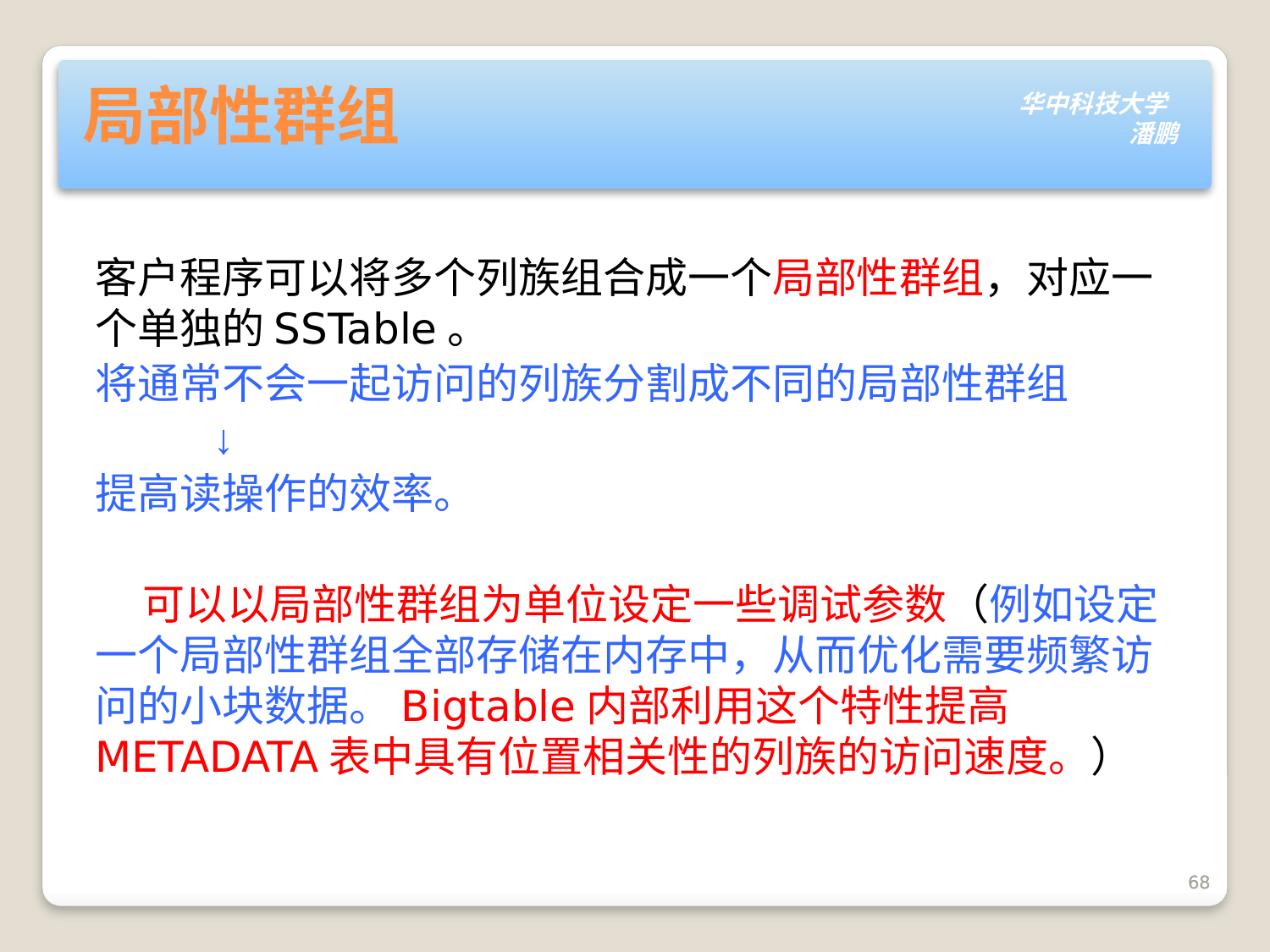

# 局部性群组
客户程序可以将多个列族组合成一个局部性群组，对应一个单独的SSTable。
将通常不会一起访问的列族分割成不同的局部性群组
          ↓
提高读操作的效率。

    可以以局部性群组为单位设定一些调试参数（例如设定一个局部性群组全部存储在内存中，从而优化需要频繁访问的小块数据。Bigtable内部利用这个特性提高METADATA表中具有位置相关性的列族的访问速度。）
68
68